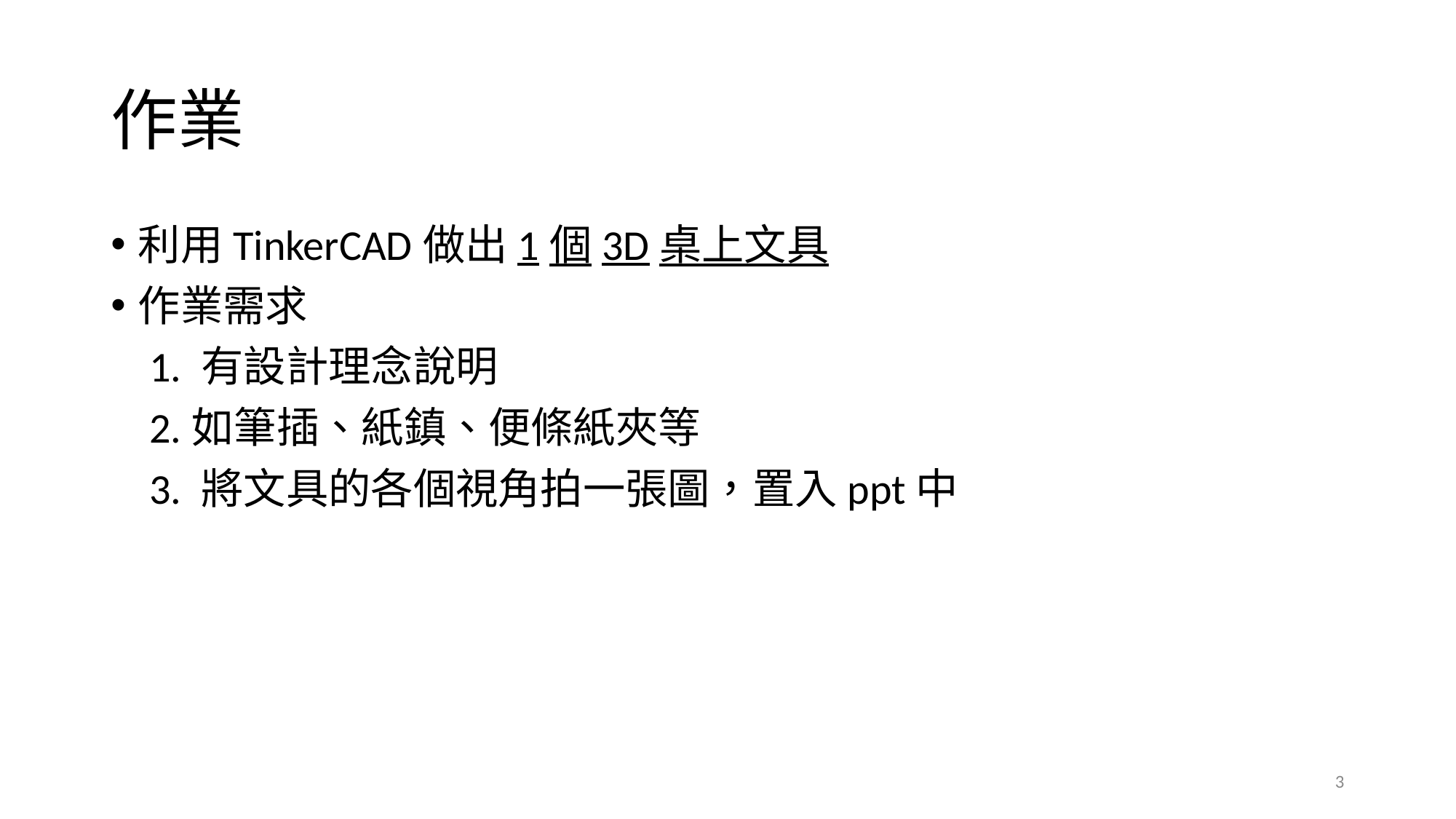

# 作業
利用TinkerCAD做出1個3D桌上文具
作業需求
    1. 有設計理念說明
    2.如筆插、紙鎮、便條紙夾等
    3. 將文具的各個視角拍一張圖，置入ppt中
3